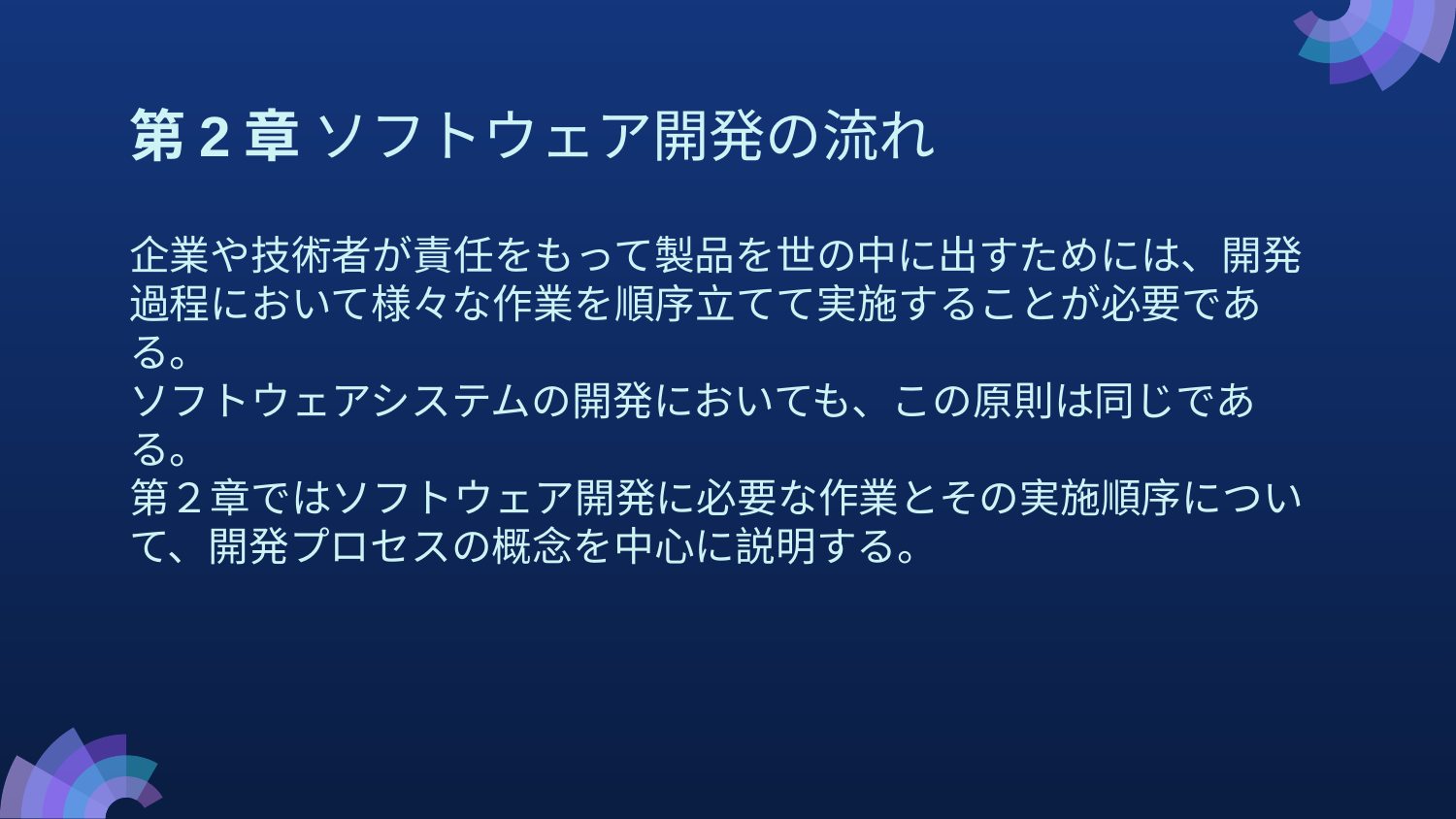

# 第2章 ソフトウェア開発の流れ
企業や技術者が責任をもって製品を世の中に出すためには、開発過程において様々な作業を順序立てて実施することが必要である。
ソフトウェアシステムの開発においても、この原則は同じである。
第２章ではソフトウェア開発に必要な作業とその実施順序について、開発プロセスの概念を中心に説明する。